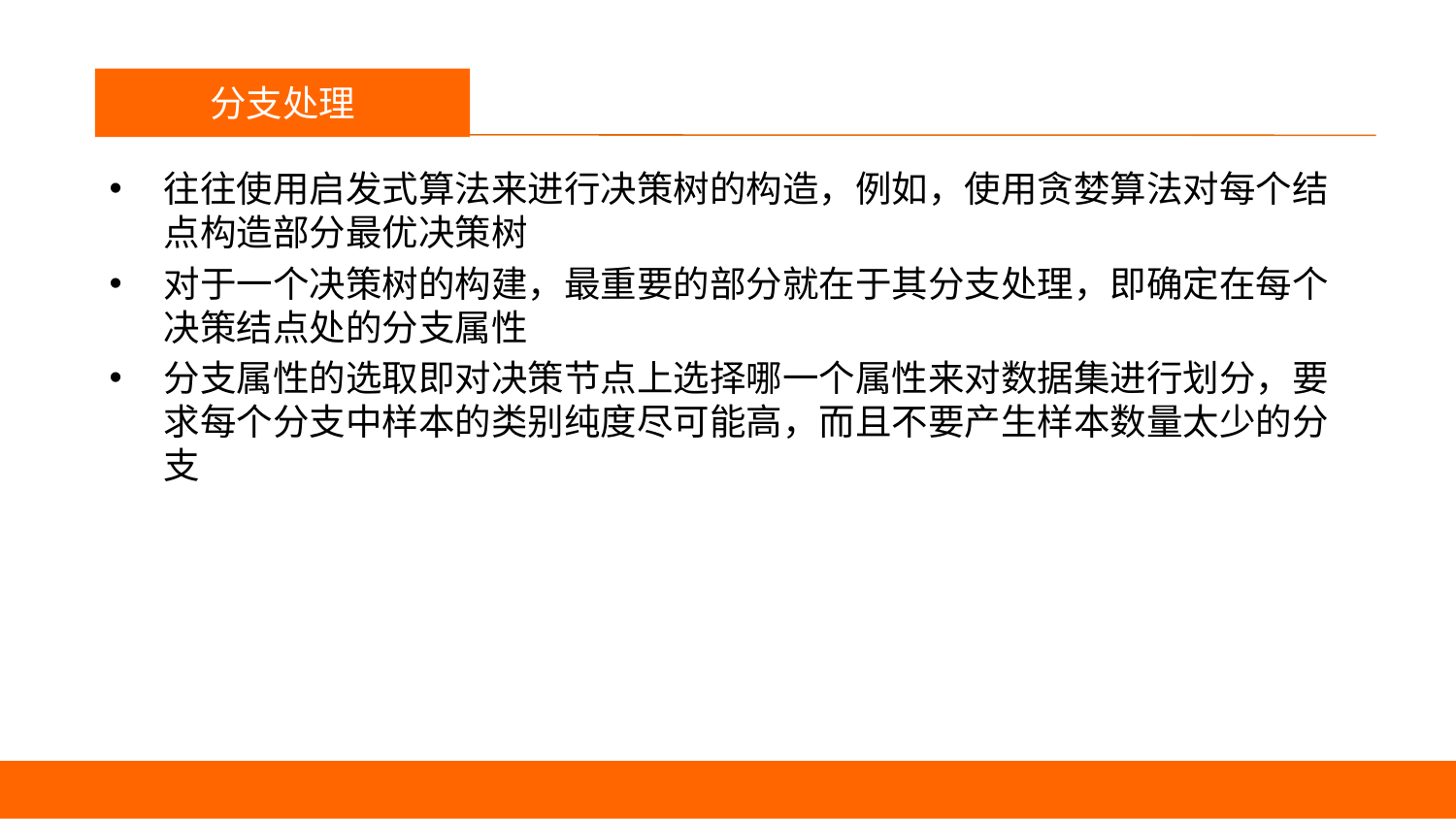

议程
分支处理

往往使用启发式算法来进行决策树的构造，例如，使用贪婪算法对每个结点构造部分最优决策树
对于一个决策树的构建，最重要的部分就在于其分支处理，即确定在每个决策结点处的分支属性
分支属性的选取即对决策节点上选择哪一个属性来对数据集进行划分，要求每个分支中样本的类别纯度尽可能高，而且不要产生样本数量太少的分支